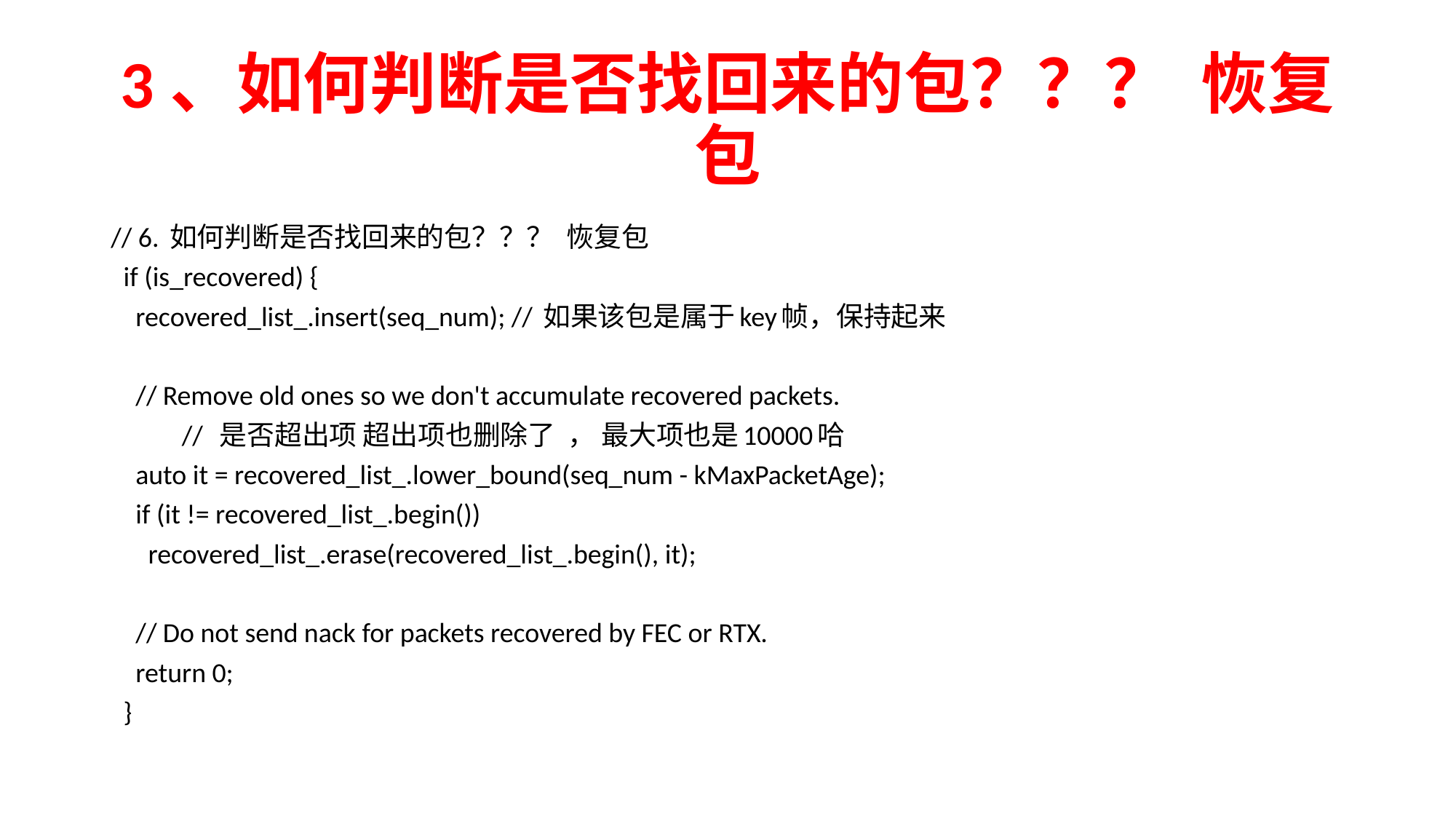

# 3、如何判断是否找回来的包？？？  恢复包
// 6. 如何判断是否找回来的包？？？  恢复包
  if (is_recovered) {
    recovered_list_.insert(seq_num); // 如果该包是属于key帧，保持起来

    // Remove old ones so we don't accumulate recovered packets.
	//  是否超出项 超出项也删除了  ， 最大项也是10000哈
    auto it = recovered_list_.lower_bound(seq_num - kMaxPacketAge);
    if (it != recovered_list_.begin())
      recovered_list_.erase(recovered_list_.begin(), it);

    // Do not send nack for packets recovered by FEC or RTX.
    return 0;
  }